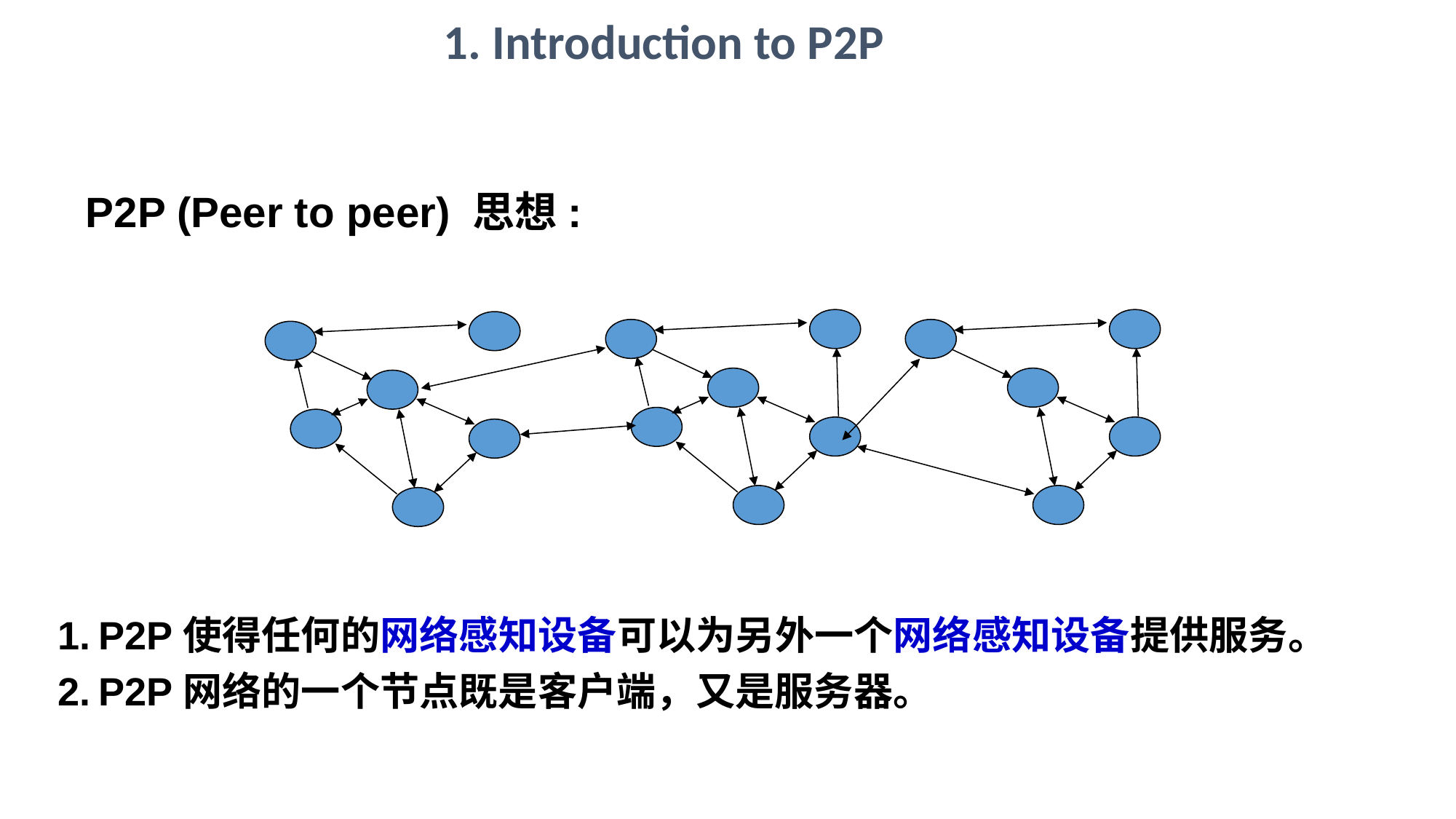

1. Introduction to P2P
P2P (Peer to peer) 思想:

P2P使得任何的网络感知设备可以为另外一个网络感知设备提供服务。
P2P网络的一个节点既是客户端，又是服务器。